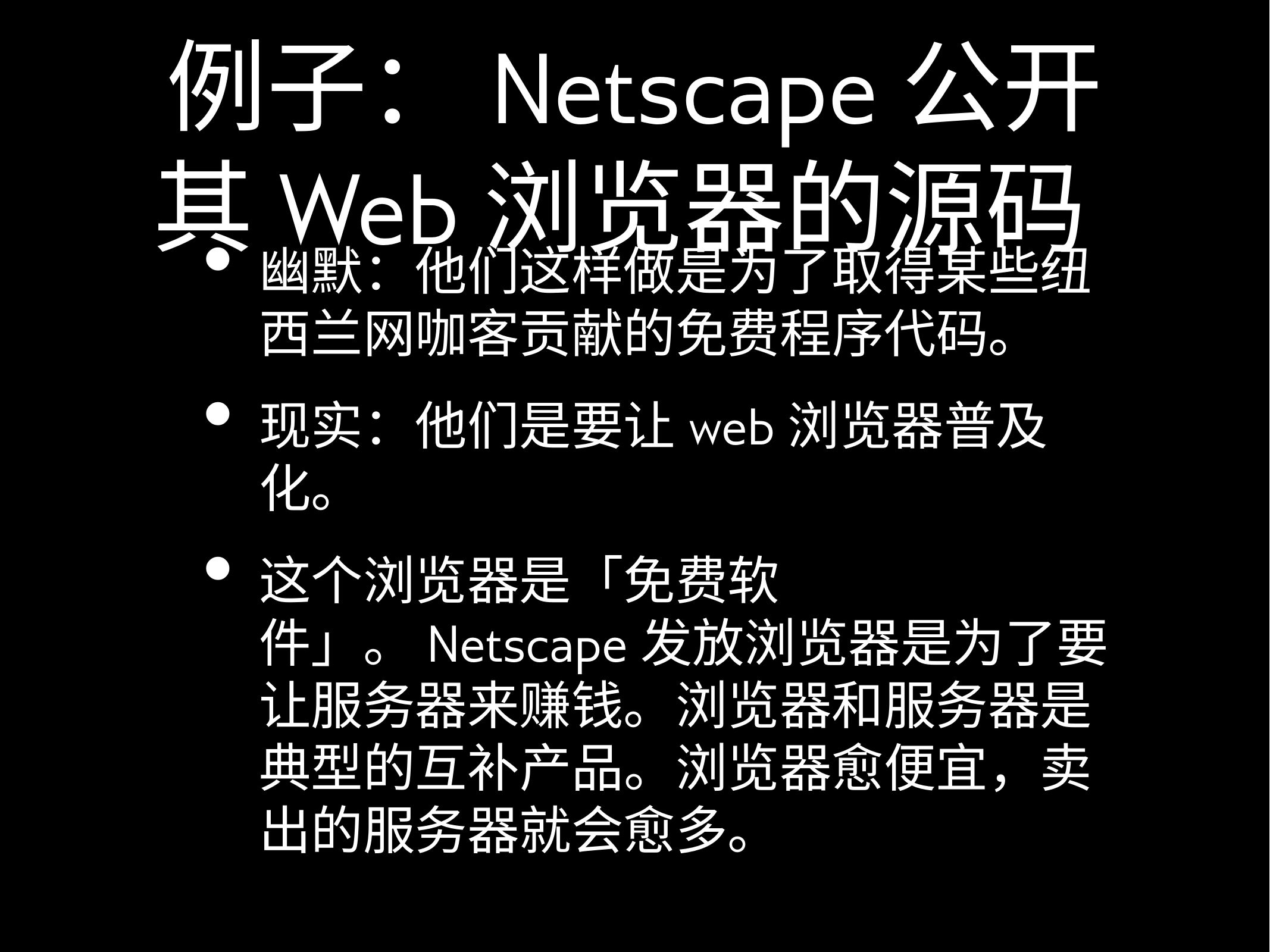

# 例子：Netscape公开其Web浏览器的源码
幽默：他们这样做是为了取得某些纽西兰网咖客贡献的免费程序代码。
现实：他们是要让web浏览器普及化。
这个浏览器是「免费软件」。Netscape发放浏览器是为了要让服务器来赚钱。浏览器和服务器是典型的互补产品。浏览器愈便宜，卖出的服务器就会愈多。